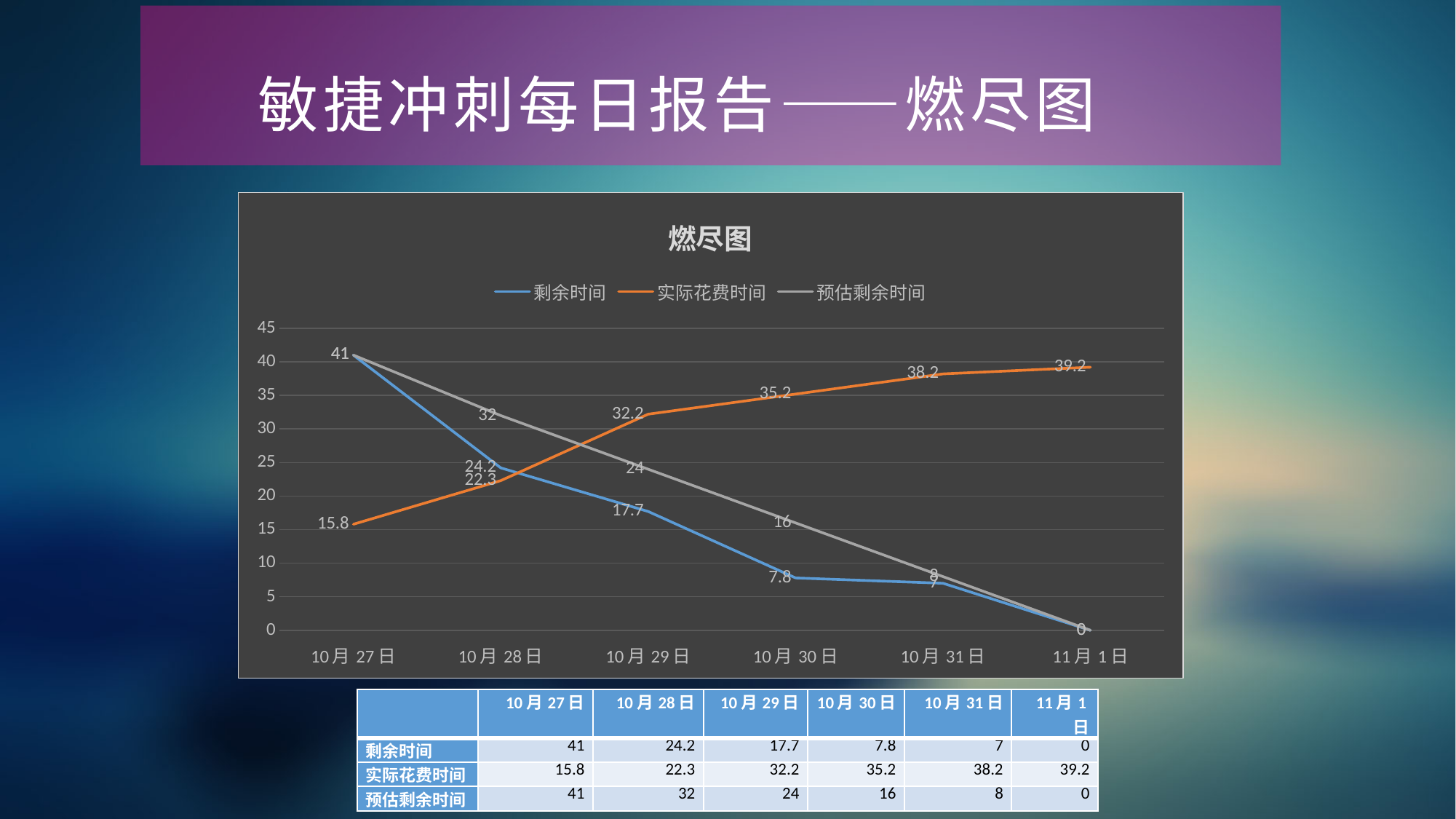

敏捷冲刺每日报告——燃尽图

### Chart: 燃尽图

| Category | 剩余时间 | 实际花费时间 | 预估剩余时间 |
|---|---|---|---|
| 43035.0 | 41.0 | 15.8 | 41.0 |
| 43036.0 | 24.2 | 22.3 | 32.0 |
| 43037.0 | 17.7 | 32.2 | 24.0 |
| 43038.0 | 7.8 | 35.2 | 16.0 |
| 43039.0 | 7.0 | 38.2 | 8.0 |
| 43040.0 | 0.0 | 39.2 | 0.0 |
|  | 10月27日 | 10月28日 | 10月29日 | 10月30日 | 10月31日 | 11月1日 |
| --- | --- | --- | --- | --- | --- | --- |
| 剩余时间 | 41 | 24.2 | 17.7 | 7.8 | 7 | 0 |
| 实际花费时间 | 15.8 | 22.3 | 32.2 | 35.2 | 38.2 | 39.2 |
| 预估剩余时间 | 41 | 32 | 24 | 16 | 8 | 0 |